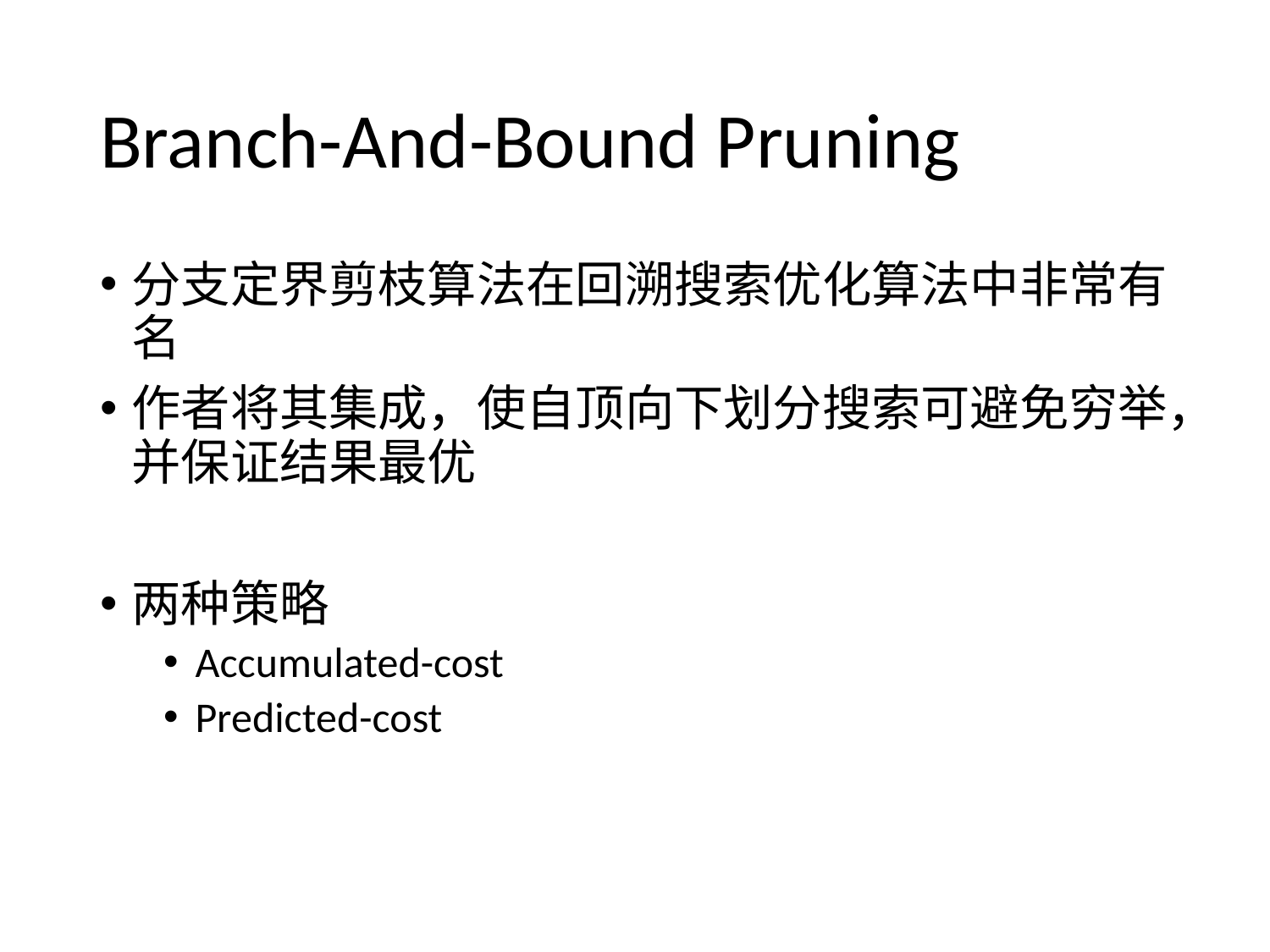

# Branch-And-Bound Pruning
分支定界剪枝算法在回溯搜索优化算法中非常有名
作者将其集成，使自顶向下划分搜索可避免穷举，并保证结果最优

两种策略
Accumulated-cost
Predicted-cost